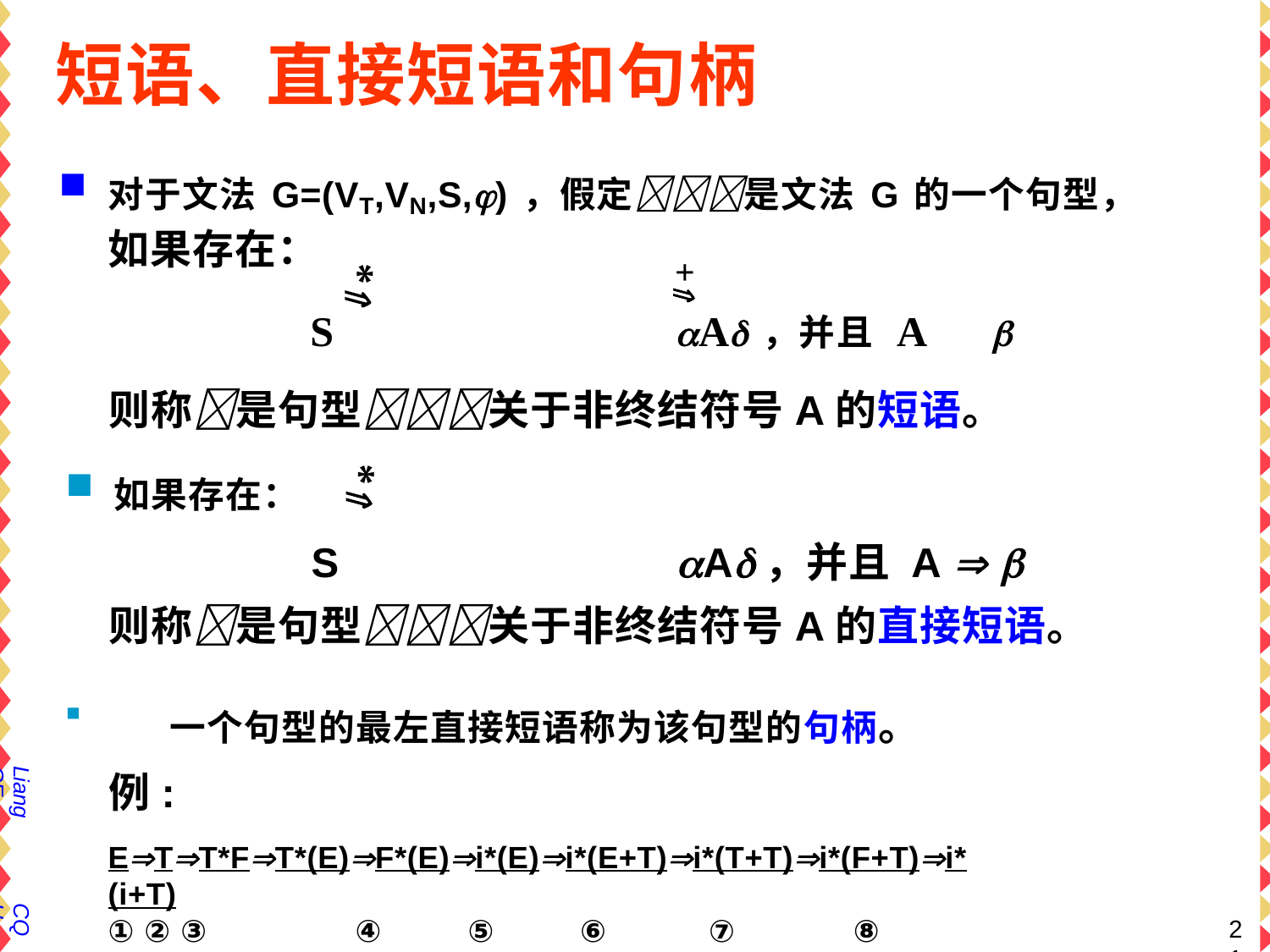

# 短语、直接短语和句柄
对于文法G=(VT,VN,S,ϕ)，假定αβδ是文法G的一个句型，  如果存在：
S	αAδ，并且 A	β
则称β是句型αβδ关于非终结符号A的短语。
如果存在：
S	αAδ，并且 A ⇒	β
则称β是句型αβδ关于非终结符号A的直接短语。
	一个句型的最左直接短语称为该句型的句柄。 例:
E⇒T⇒T*F⇒T*(E)⇒F*(E)⇒i*(E)⇒i*(E+T)⇒i*(T+T)⇒i*(F+T)⇒i*(i+T)
① ② ③	④	⑤	⑥	⑦	⑧	⑨	⑩
*⇑
+⇑
*⇑
Liang GE
CQU
21